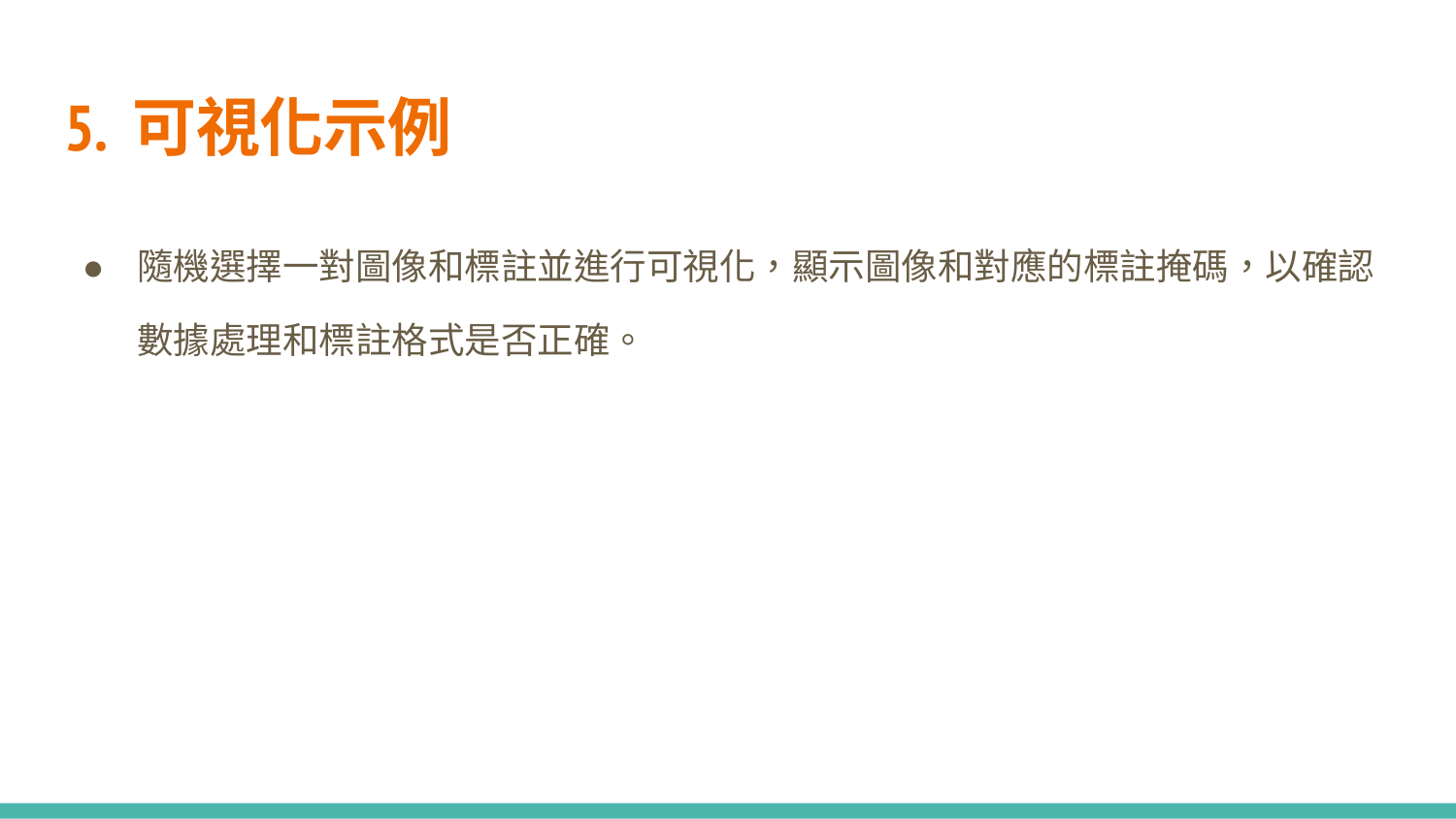

# 5. 可視化示例
隨機選擇一對圖像和標註並進行可視化，顯示圖像和對應的標註掩碼，以確認數據處理和標註格式是否正確。